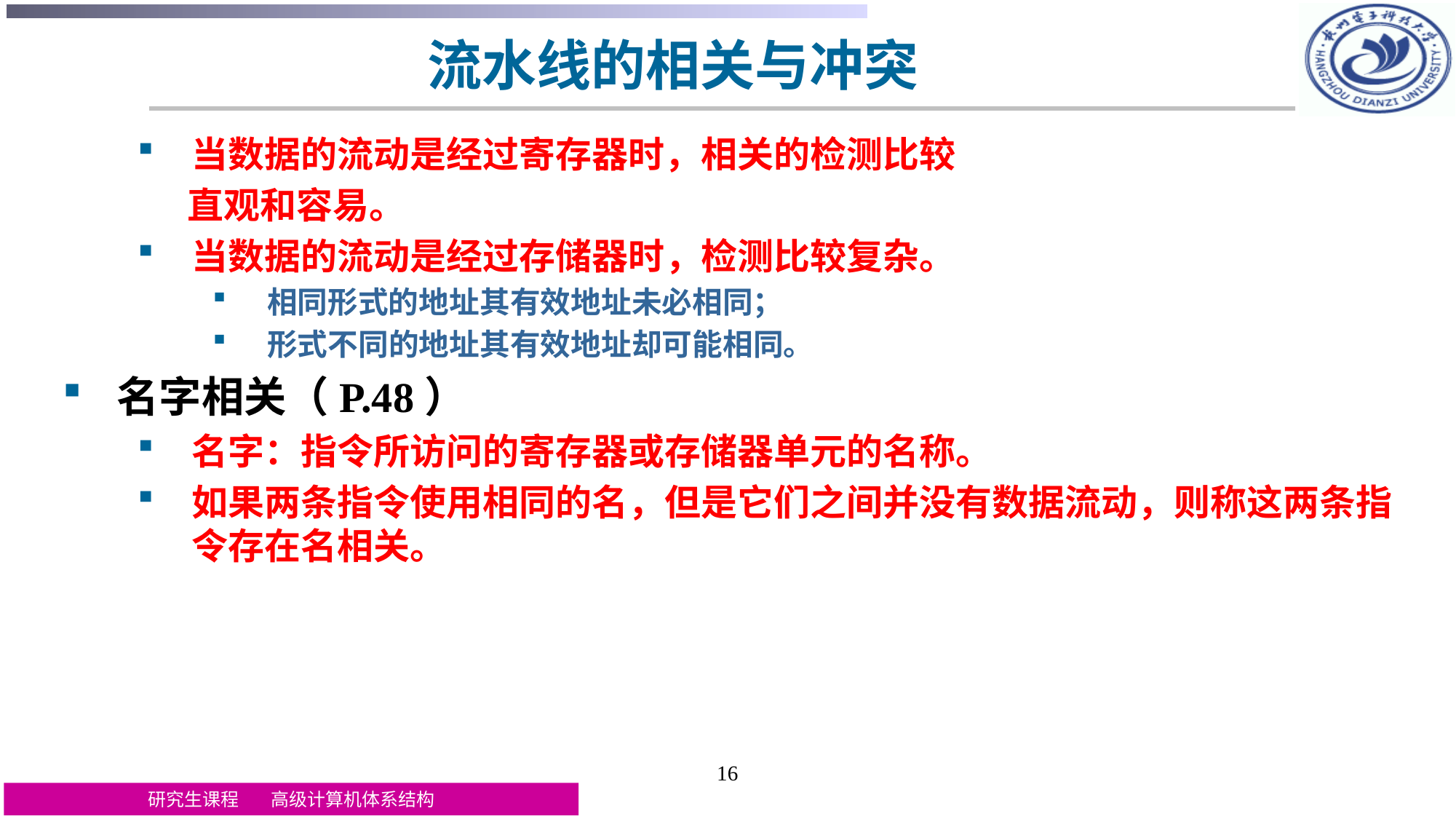

# 流水线的相关与冲突
当数据的流动是经过寄存器时，相关的检测比较
     直观和容易。
当数据的流动是经过存储器时，检测比较复杂。
相同形式的地址其有效地址未必相同；
形式不同的地址其有效地址却可能相同。
名字相关（P.48）
名字：指令所访问的寄存器或存储器单元的名称。
如果两条指令使用相同的名，但是它们之间并没有数据流动，则称这两条指令存在名相关。
16